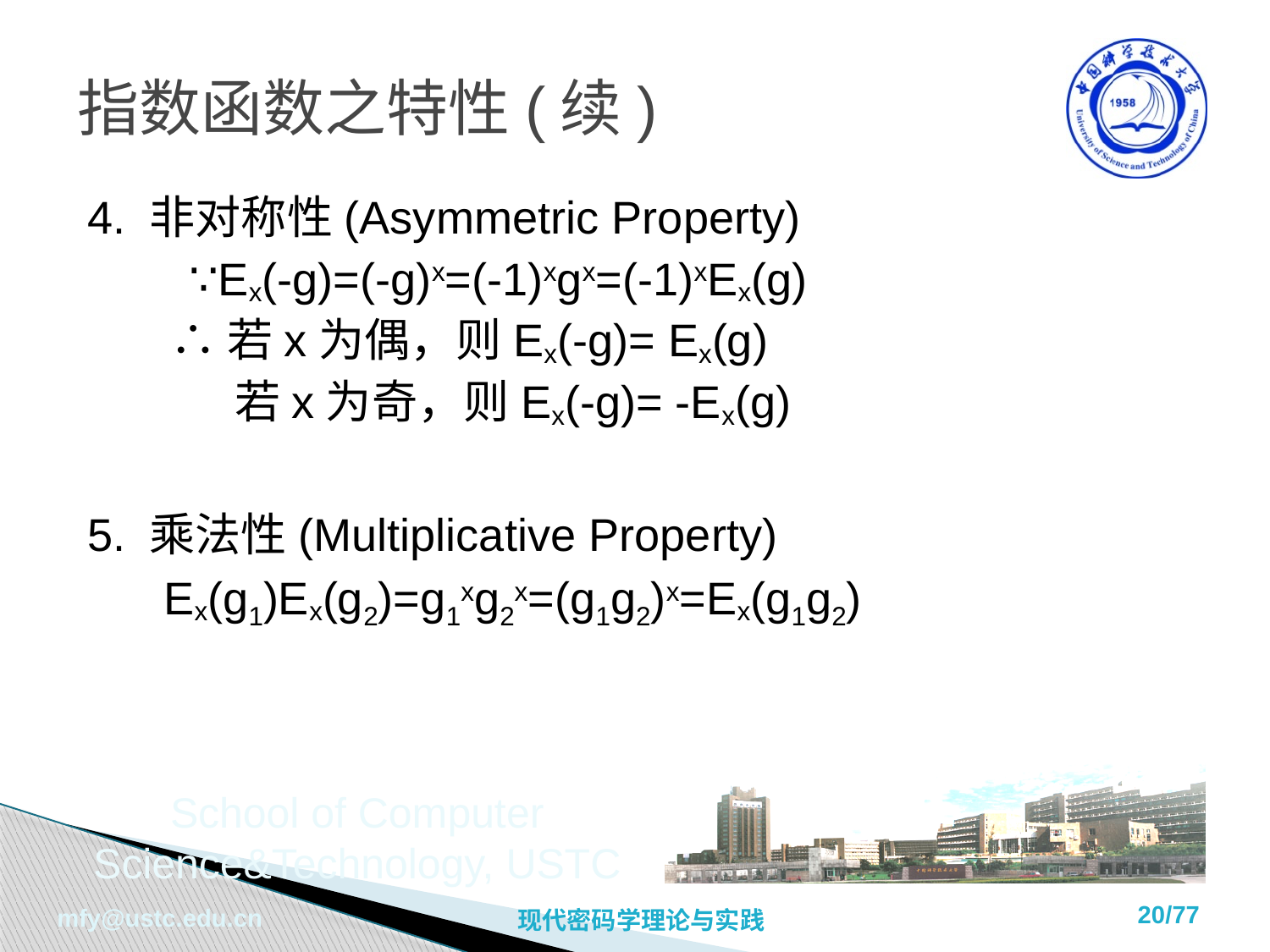

# 指数函数之特性(续)
4. 非对称性(Asymmetric Property)
        ∵Ex(-g)=(-g)x=(-1)xgx=(-1)xEx(g)
        ∴若x为偶，则Ex(-g)= Ex(g)
	     若x为奇，则Ex(-g)= -Ex(g)

5. 乘法性(Multiplicative Property)
      Ex(g1)Ex(g2)=g1xg2x=(g1g2)x=Ex(g1g2)